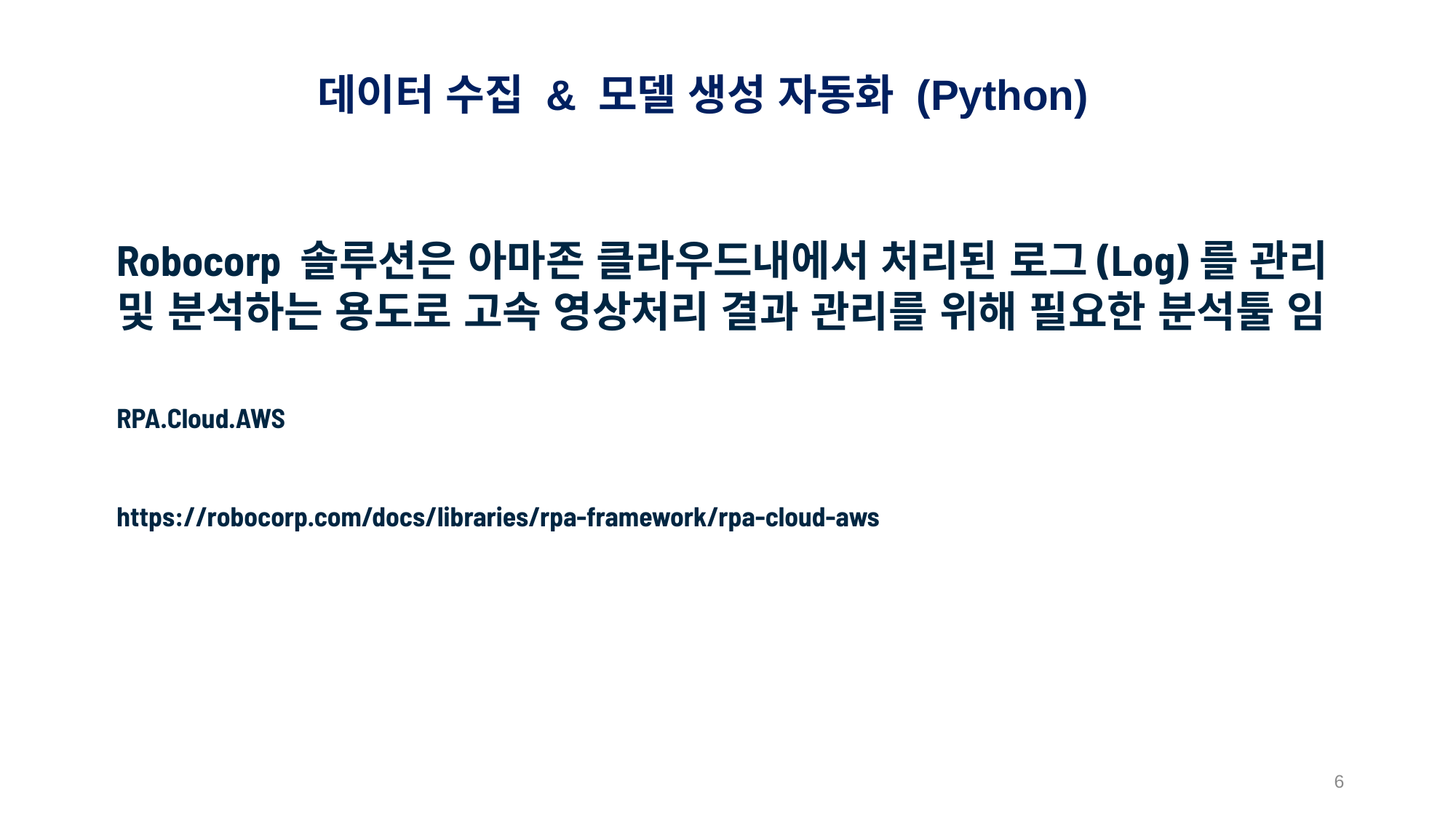

데이터 수집 & 모델 생성 자동화 (Python)
Robocorp 솔루션은 아마존 클라우드내에서 처리된 로그(Log)를 관리 및 분석하는 용도로 고속 영상처리 결과 관리를 위해 필요한 분석툴 임

RPA.Cloud.AWS

https://robocorp.com/docs/libraries/rpa-framework/rpa-cloud-aws
6